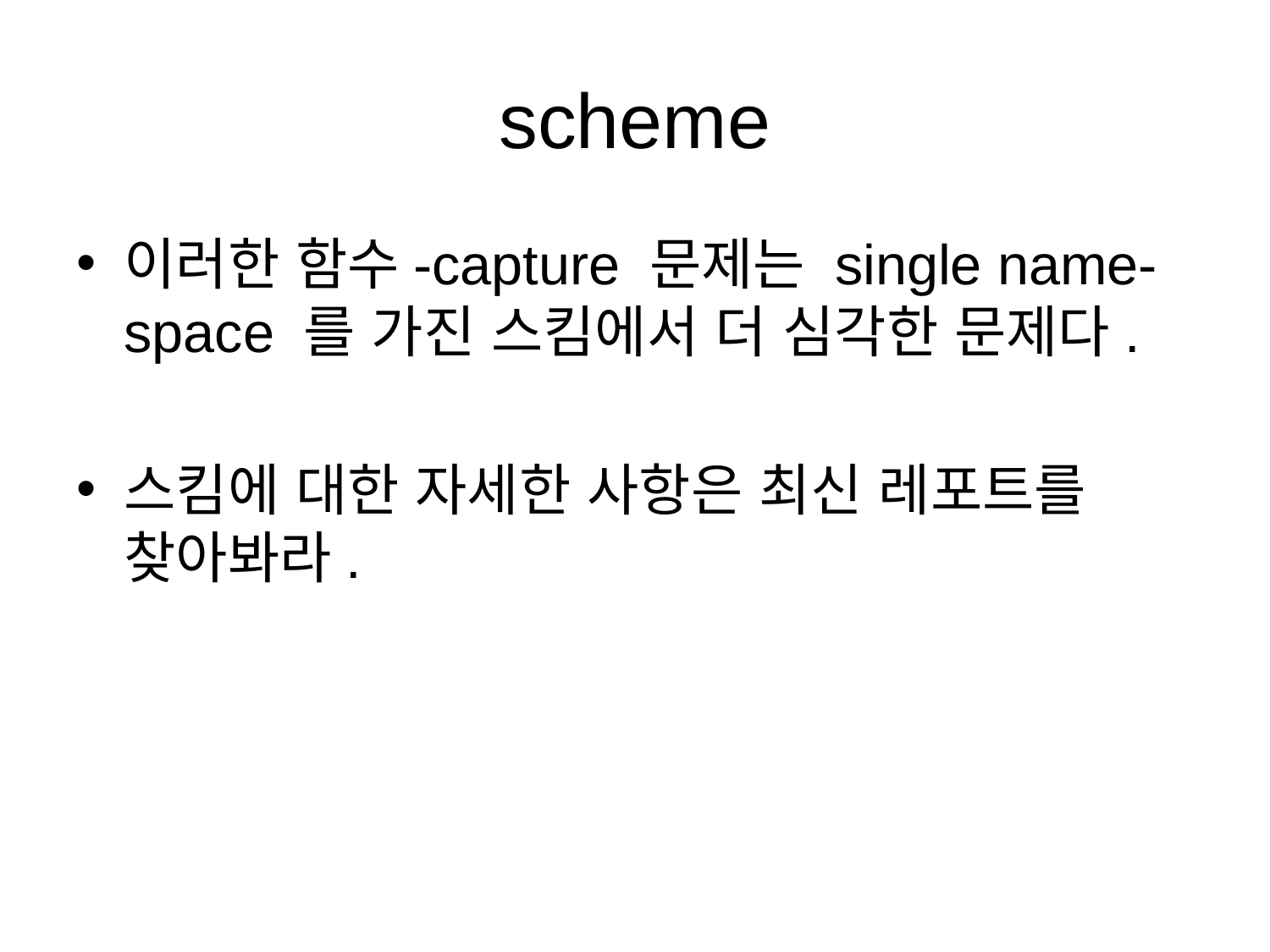

# scheme
이러한 함수-capture 문제는 single name-space 를 가진 스킴에서 더 심각한 문제다.

스킴에 대한 자세한 사항은 최신 레포트를 찾아봐라.